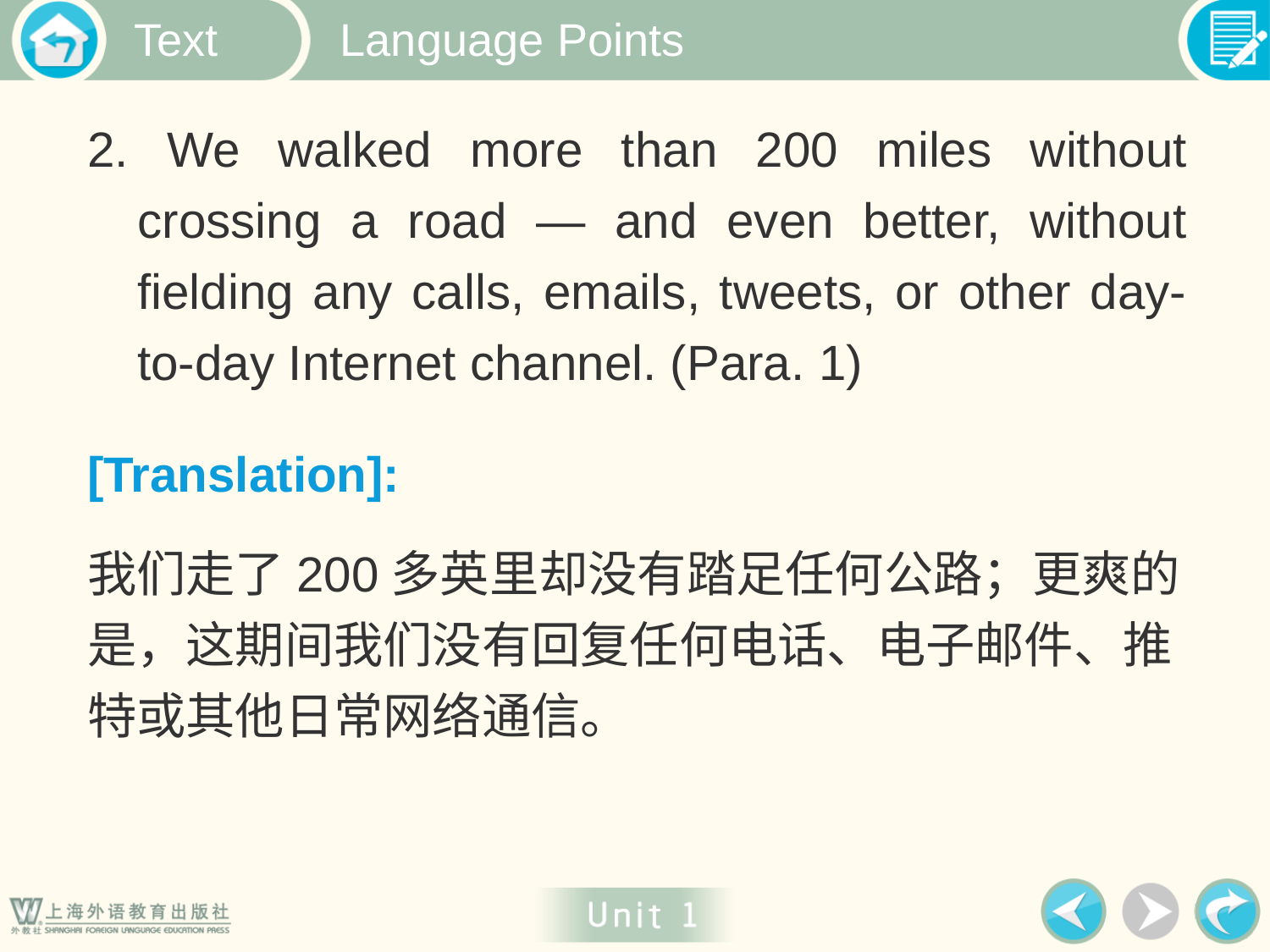

Language Points
2. We walked more than 200 miles without crossing a road — and even better, without fielding any calls, emails, tweets, or other day-to-day Internet channel. (Para. 1)

[Translation]:
我们走了200多英里却没有踏足任何公路；更爽的是，这期间我们没有回复任何电话、电子邮件、推特或其他日常网络通信。